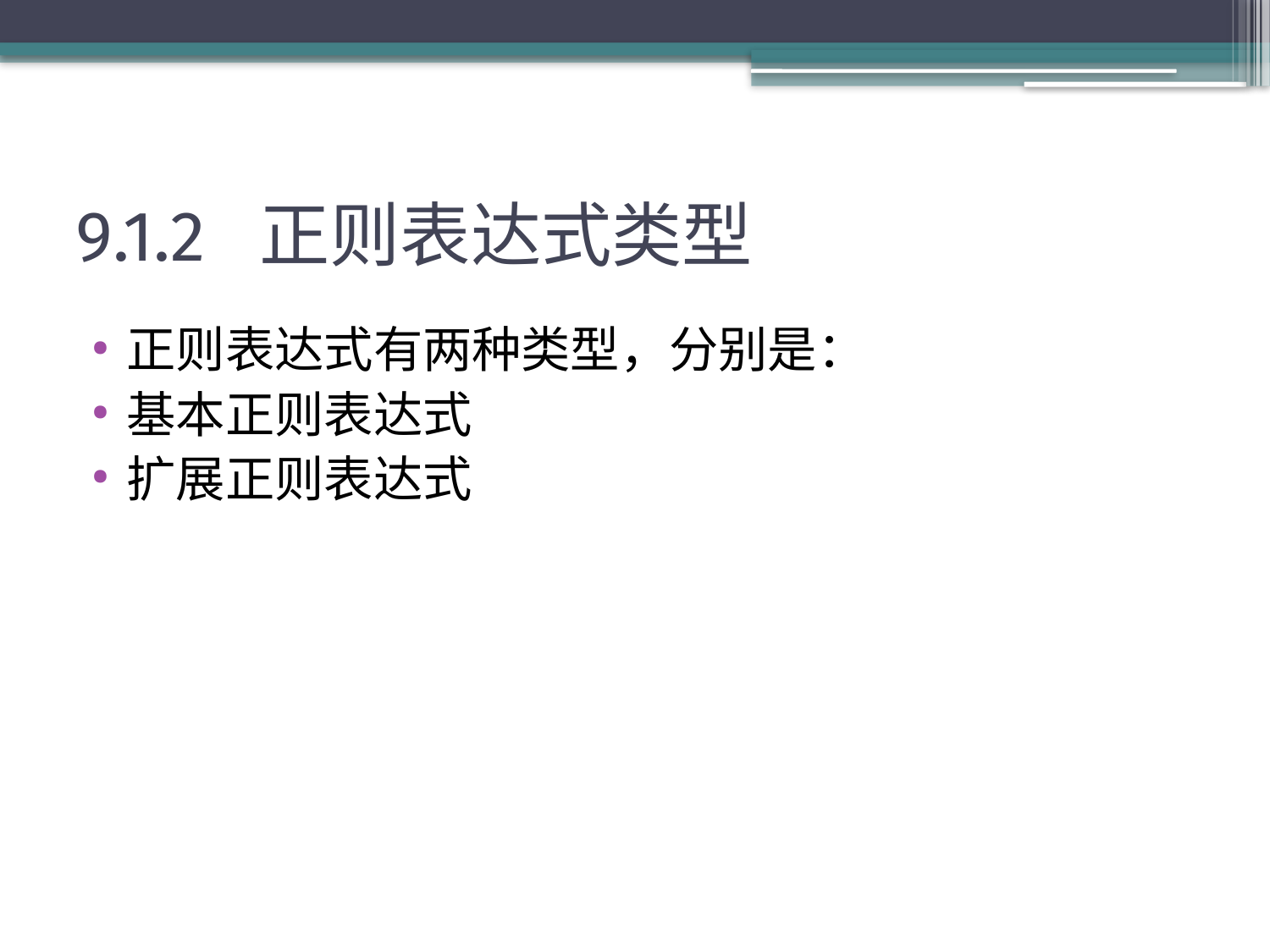

# 9.1.2  正则表达式类型
正则表达式有两种类型，分别是：
基本正则表达式
扩展正则表达式